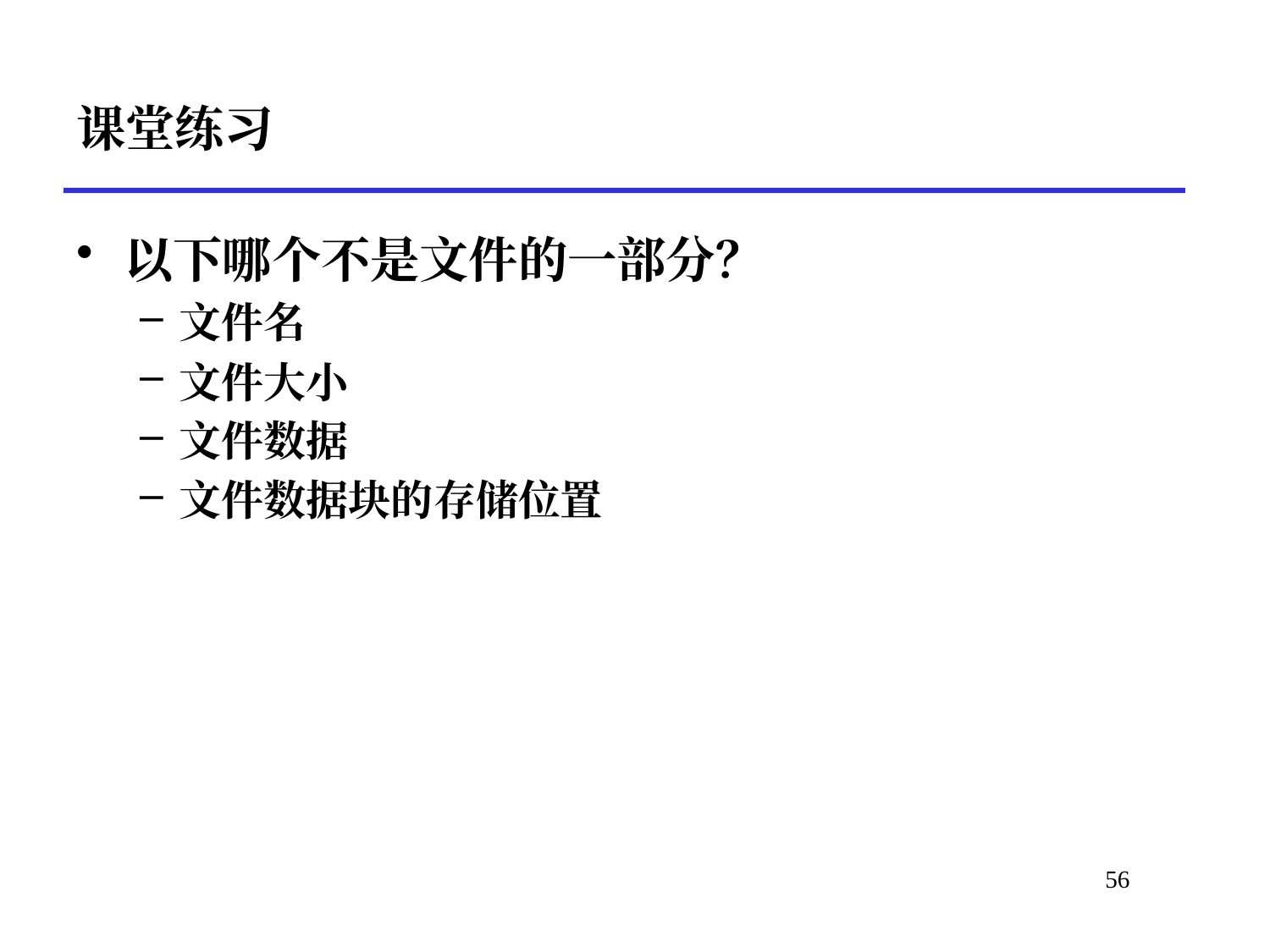

# 课堂练习
以下哪个不是文件的一部分？
文件名
文件大小
文件数据
文件数据块的存储位置
56